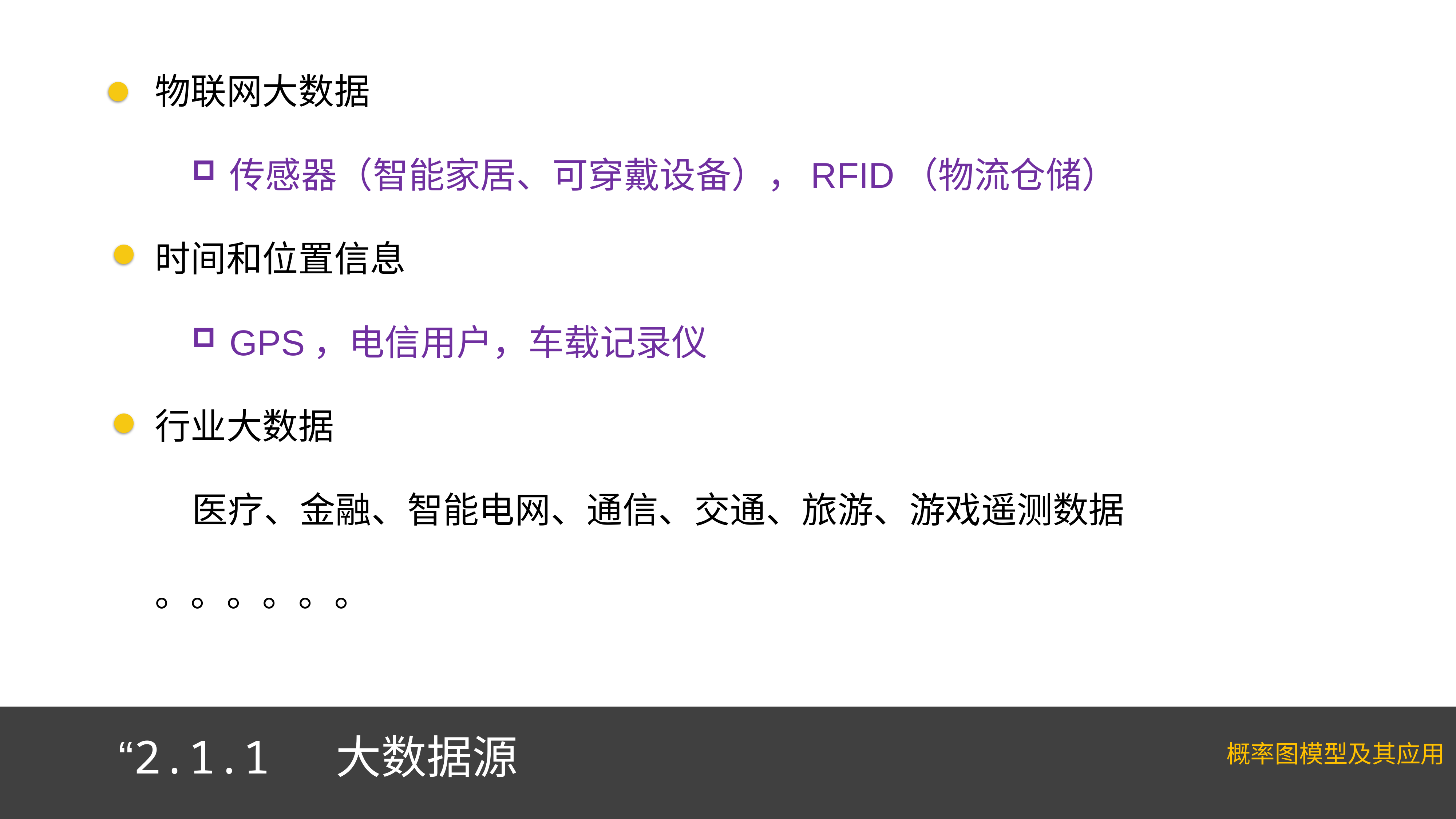

物联网大数据
传感器（智能家居、可穿戴设备），RFID（物流仓储）
时间和位置信息
GPS，电信用户，车载记录仪
行业大数据
	医疗、金融、智能电网、通信、交通、旅游、游戏遥测数据
。。。。。。

“2.1.1  大数据源